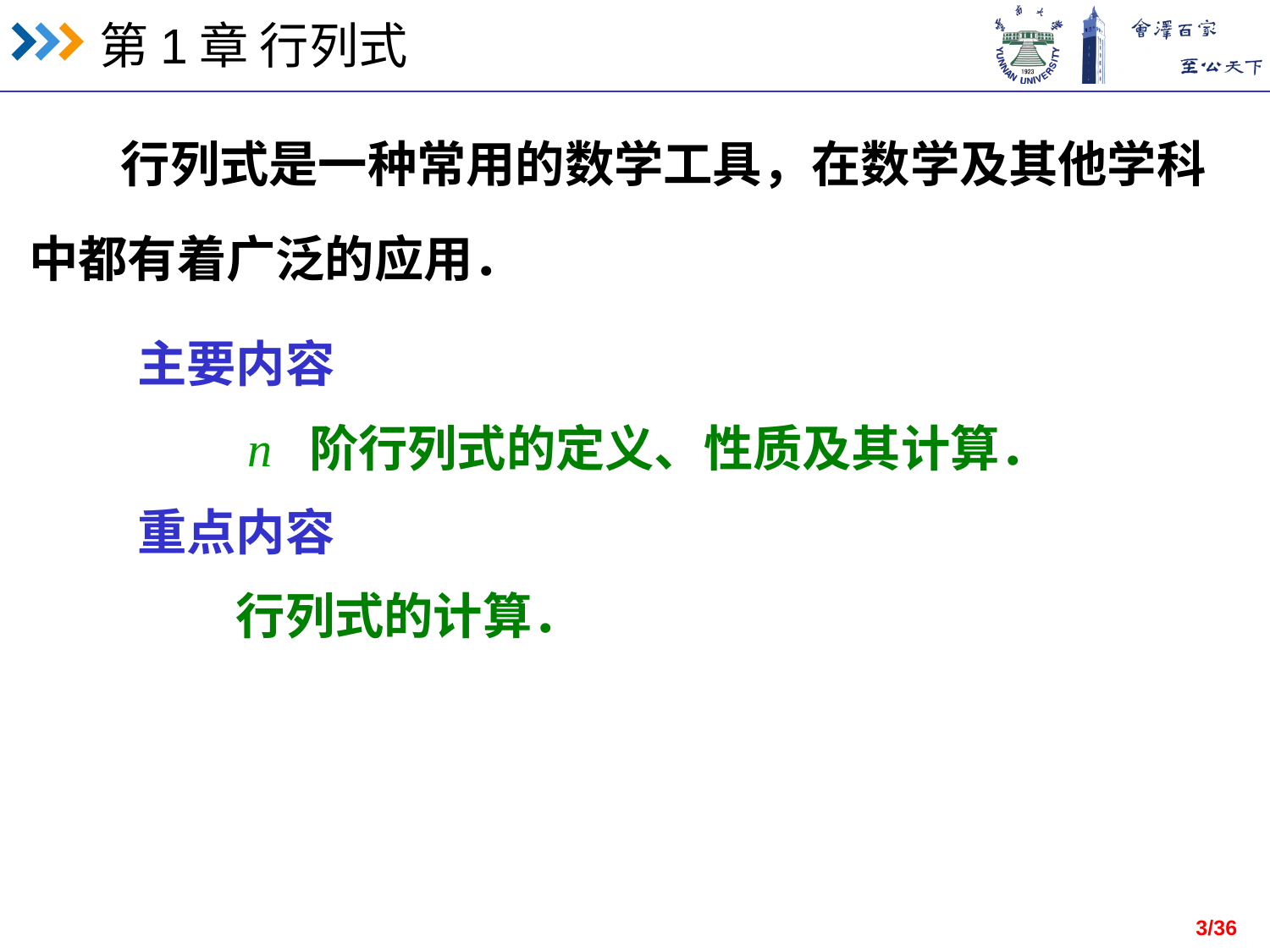

行列式是一种常用的数学工具，在数学及其他学科
中都有着广泛的应用．
主要内容
         n  阶行列式的定义、性质及其计算．
重点内容
　　行列式的计算．